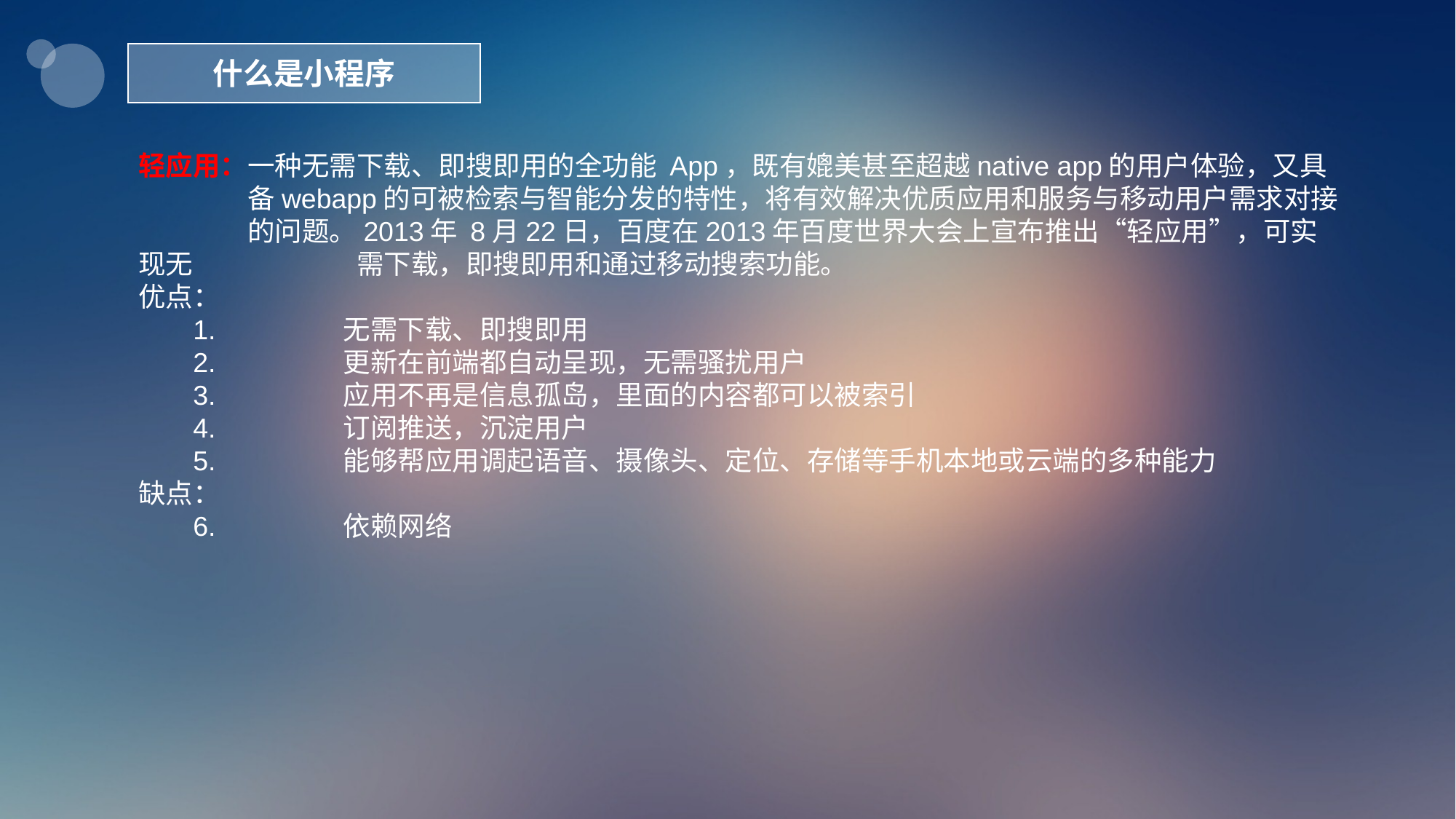

什么是小程序

轻应用：一种无需下载、即搜即用的全功能 App，既有媲美甚至超越native app的用户体验，又具		备webapp的可被检索与智能分发的特性，将有效解决优质应用和服务与移动用户需求对接		的问题。2013年 8月22日，百度在2013年百度世界大会上宣布推出“轻应用”，可实现无		需下载，即搜即用和通过移动搜索功能。
优点：
	无需下载、即搜即用
	更新在前端都自动呈现，无需骚扰用户
	应用不再是信息孤岛，里面的内容都可以被索引
	订阅推送，沉淀用户
	能够帮应用调起语音、摄像头、定位、存储等手机本地或云端的多种能力
缺点：
	依赖网络